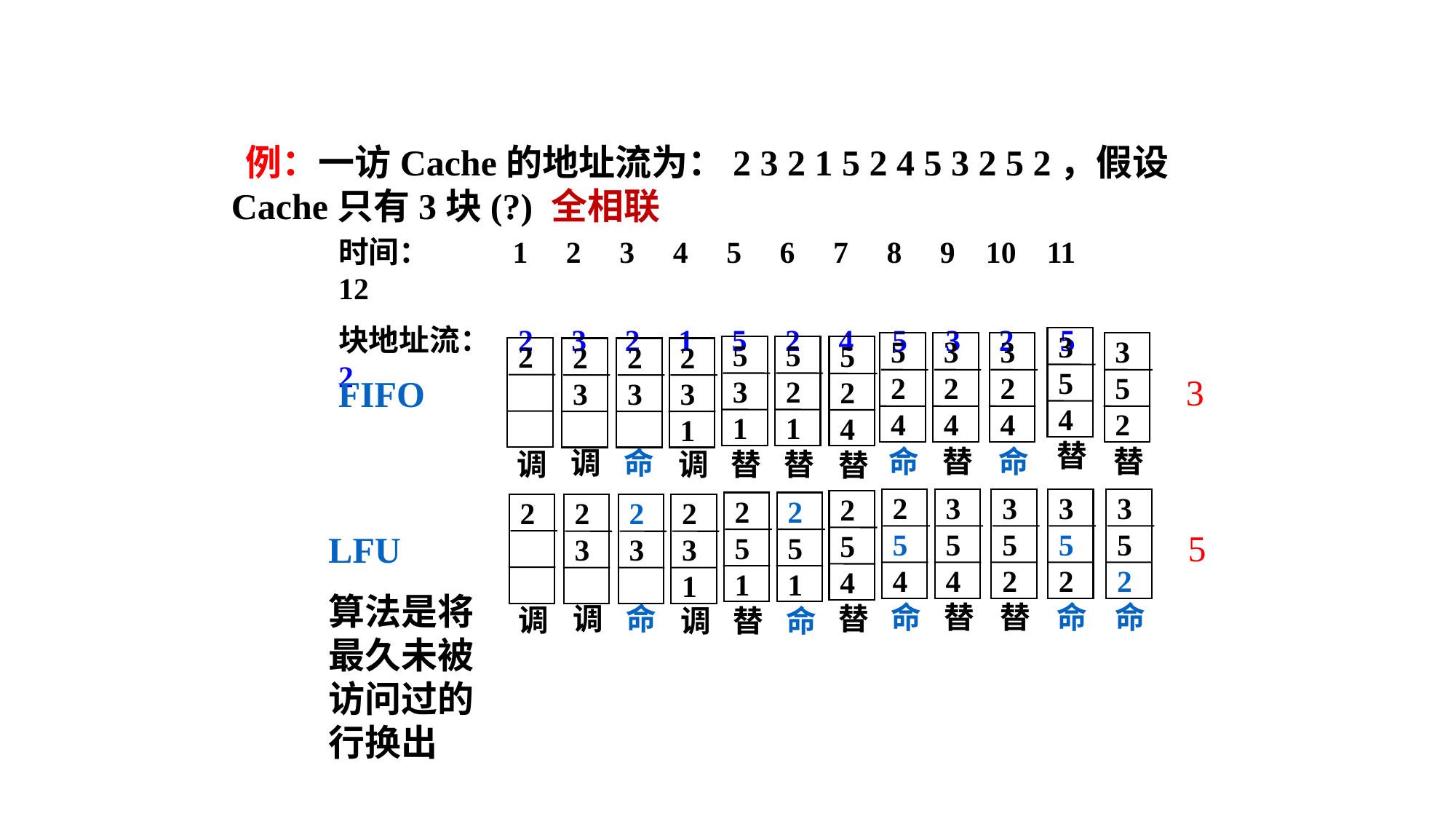

例：一访Cache的地址流为：2 3 2 1 5 2 4 5 3 2 5 2，假设Cache只有3块(?) 全相联
时间：           1     2     3     4     5     6     7     8     9    10    11    12
块地址流：   2     3     2     1     5     2     4     5     3     2      5      2
3
5
4

替
5
2
4

命
3
2
4

替
3
2
4

命
3
5
2

替
5
3
1

替
5
2
1

替
5
2
4

替
2

调
2
3
1

调
2
3

调
2
3

命
3
FIFO
2
5
4

命
3
5
4

替
3
5
2

替
3
5
2

命
3
5
2

命
2
5
4

替
2
5
1

替
2
5
1

命
2

调
2
3
1

调
2
3

调
2
3

命
5
LFU
算法是将最久未被访问过的行换出